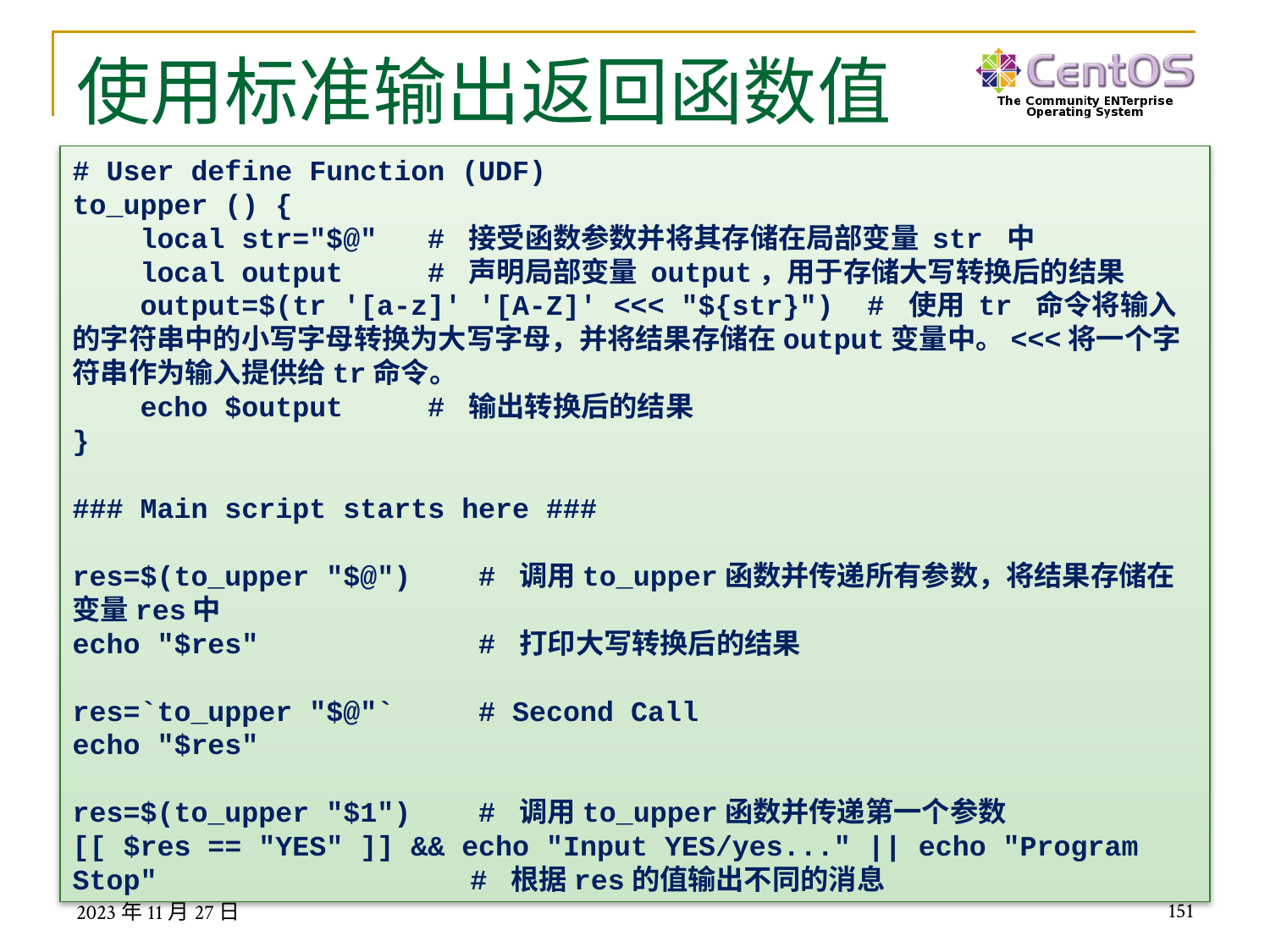

# 使用标准输出返回函数值
# User define Function (UDF)
to_upper () {
    local str="$@"   # 接受函数参数并将其存储在局部变量 str 中
    local output     # 声明局部变量 output，用于存储大写转换后的结果
    output=$(tr '[a-z]' '[A-Z]' <<< "${str}")  # 使用 tr 命令将输入的字符串中的小写字母转换为大写字母，并将结果存储在output变量中。<<<将一个字符串作为输入提供给tr命令。
    echo $output     # 输出转换后的结果
}

### Main script starts here ###

res=$(to_upper "$@")    # 调用to_upper函数并传递所有参数，将结果存储在变量res中
echo "$res"             # 打印大写转换后的结果

res=`to_upper "$@"`     # Second Call
echo "$res"

res=$(to_upper "$1")    # 调用to_upper函数并传递第一个参数
[[ $res == "YES" ]] && echo "Input YES/yes..." || echo "Program Stop"  	                # 根据res的值输出不同的消息
2023年11月27日
151